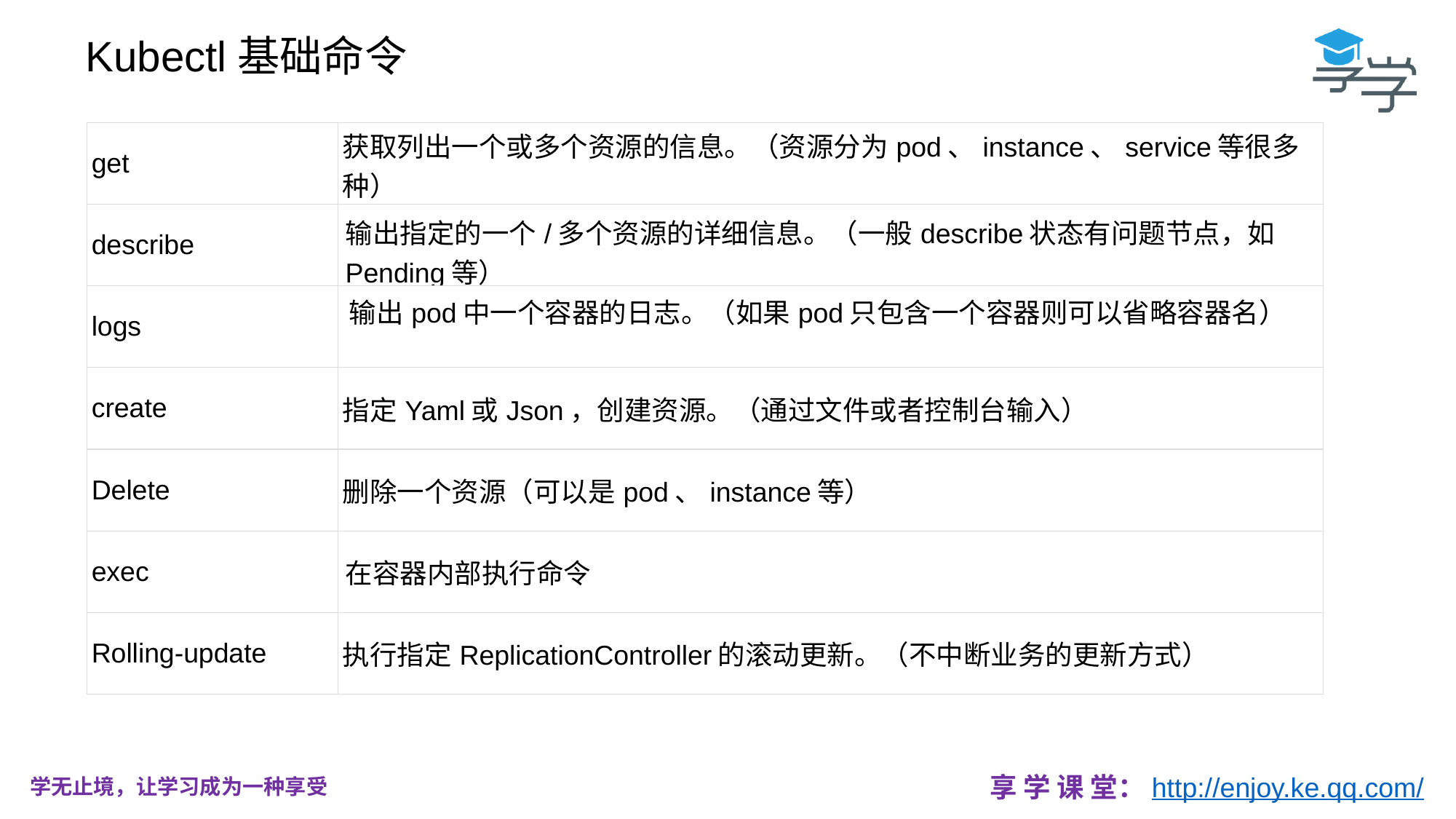

Kubectl基础命令
| get | 获取列出一个或多个资源的信息。（资源分为pod、instance、service等很多种） |
| --- | --- |
| describe | 输出指定的一个/多个资源的详细信息。（一般describe状态有问题节点，如Pending等） |
| logs | 输出pod中一个容器的日志。（如果pod只包含一个容器则可以省略容器名） |
| create | 指定Yaml或Json，创建资源。（通过文件或者控制台输入） |
| Delete | 删除一个资源（可以是pod、instance等） |
| exec | 在容器内部执行命令 |
| Rolling-update | 执行指定ReplicationController的滚动更新。（不中断业务的更新方式） |